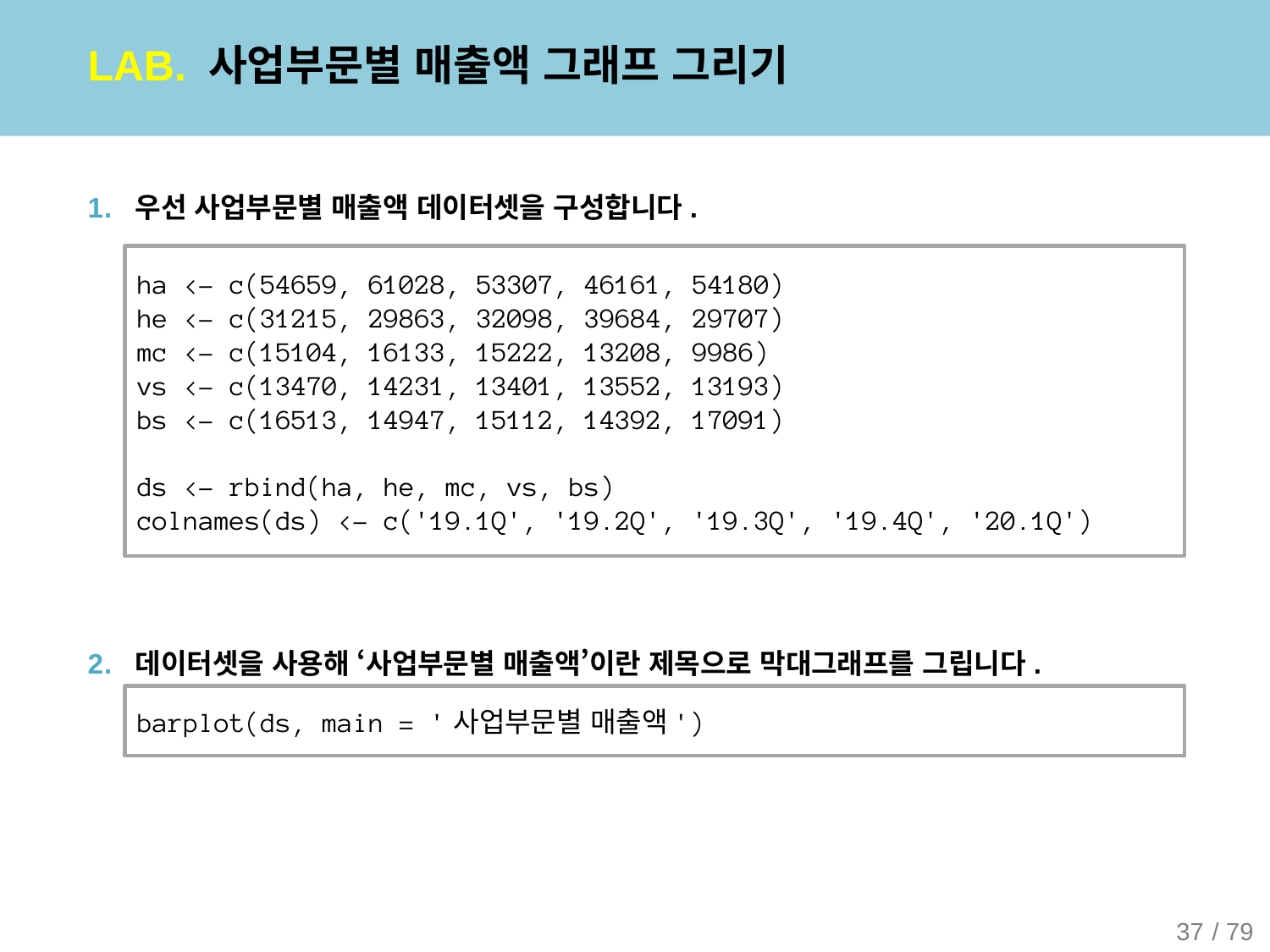

# LAB. 사업부문별 매출액 그래프 그리기
우선 사업부문별 매출액 데이터셋을 구성합니다.

데이터셋을 사용해 ‘사업부문별 매출액’이란 제목으로 막대그래프를 그립니다.

ha <- c(54659, 61028, 53307, 46161, 54180)
he <- c(31215, 29863, 32098, 39684, 29707)
mc <- c(15104, 16133, 15222, 13208, 9986)
vs <- c(13470, 14231, 13401, 13552, 13193)
bs <- c(16513, 14947, 15112, 14392, 17091)

ds <- rbind(ha, he, mc, vs, bs)
colnames(ds) <- c('19.1Q', '19.2Q', '19.3Q', '19.4Q', '20.1Q')
barplot(ds, main = '사업부문별 매출액')